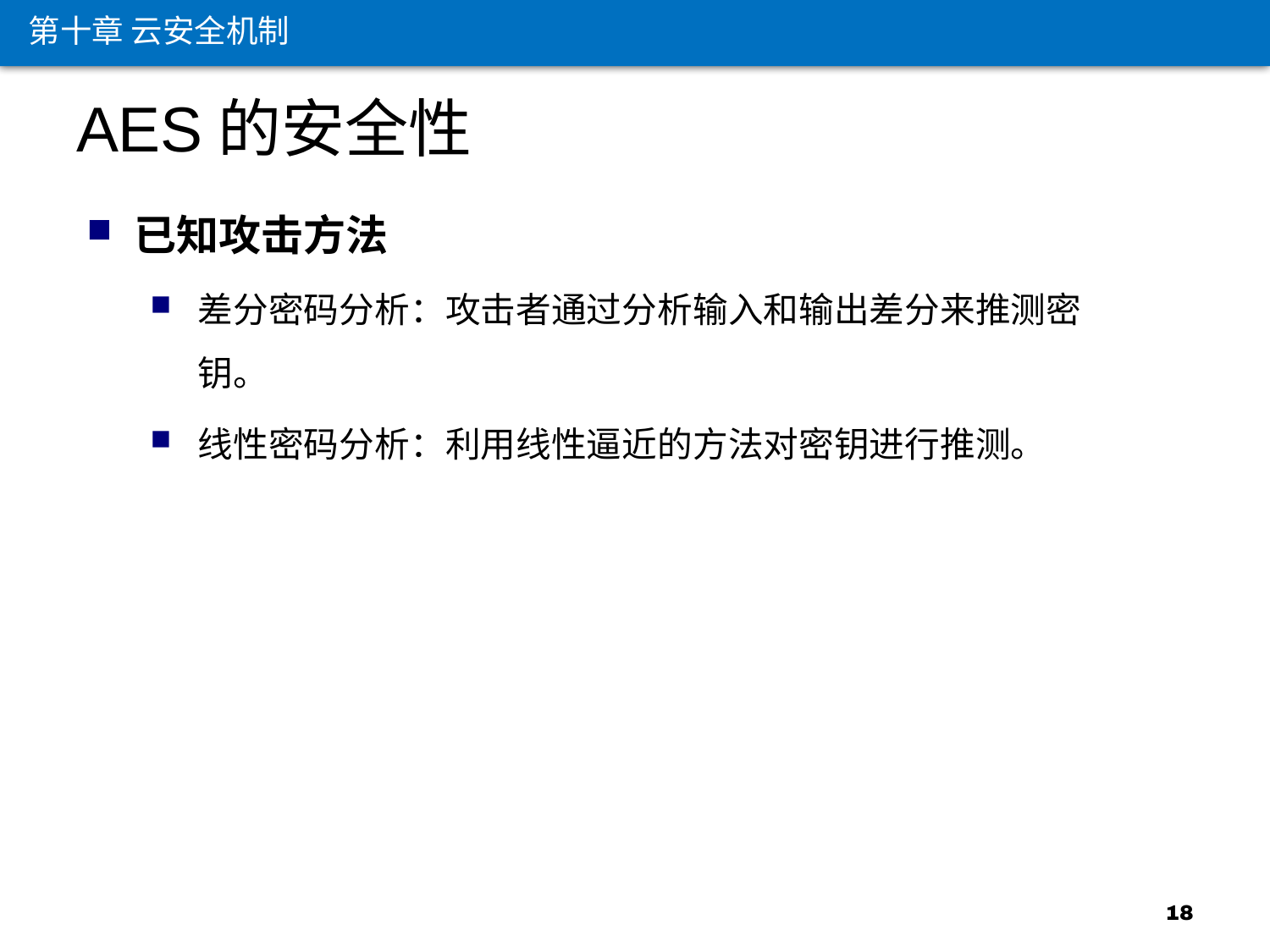

第十章 云安全机制
AES的安全性
已知攻击方法
差分密码分析：攻击者通过分析输入和输出差分来推测密钥。
线性密码分析：利用线性逼近的方法对密钥进行推测。

18